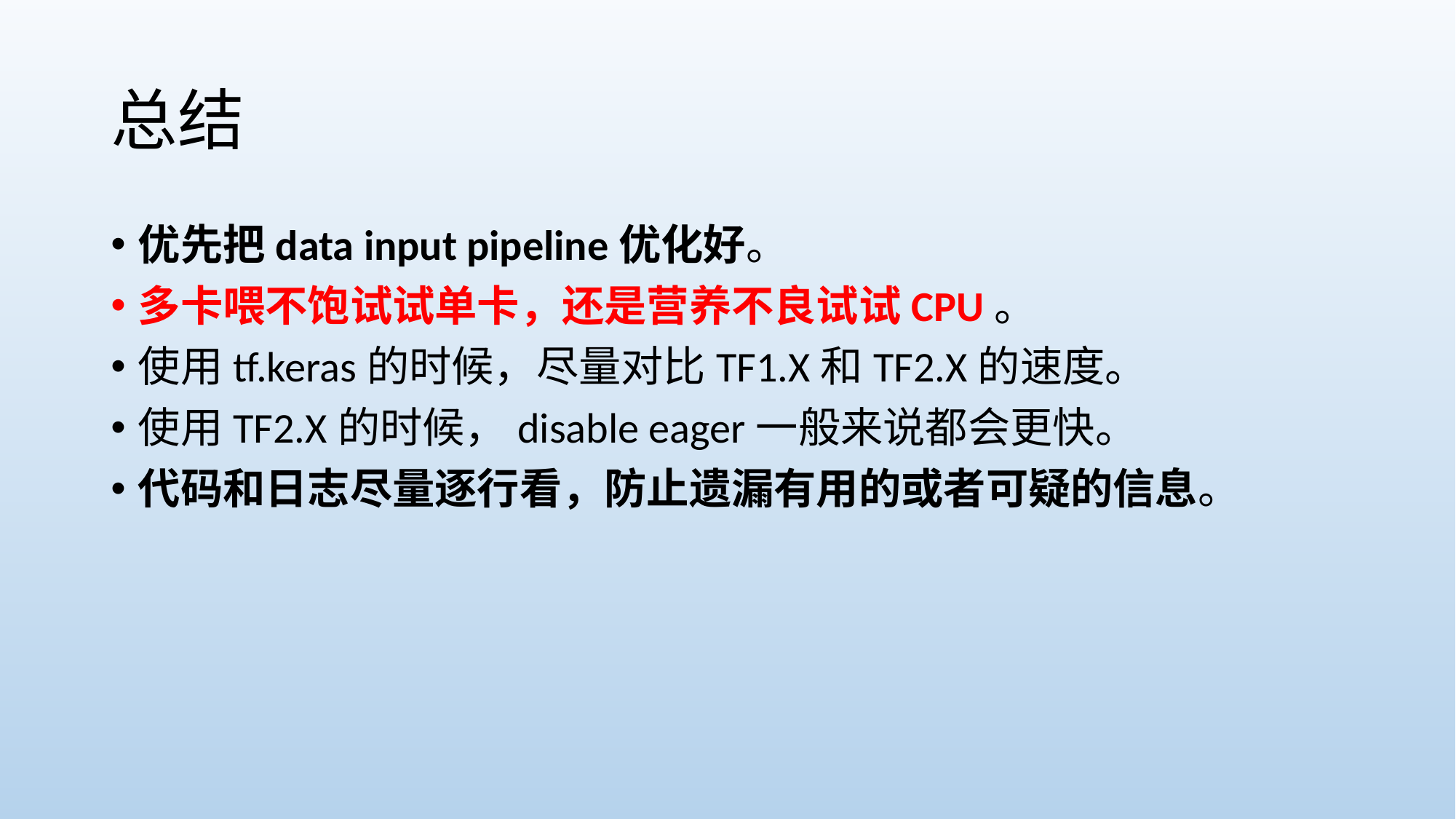

# 总结
优先把data input pipeline优化好。
多卡喂不饱试试单卡，还是营养不良试试CPU。
使用tf.keras的时候，尽量对比TF1.X和TF2.X的速度。
使用TF2.X的时候，disable eager一般来说都会更快。
代码和日志尽量逐行看，防止遗漏有用的或者可疑的信息。